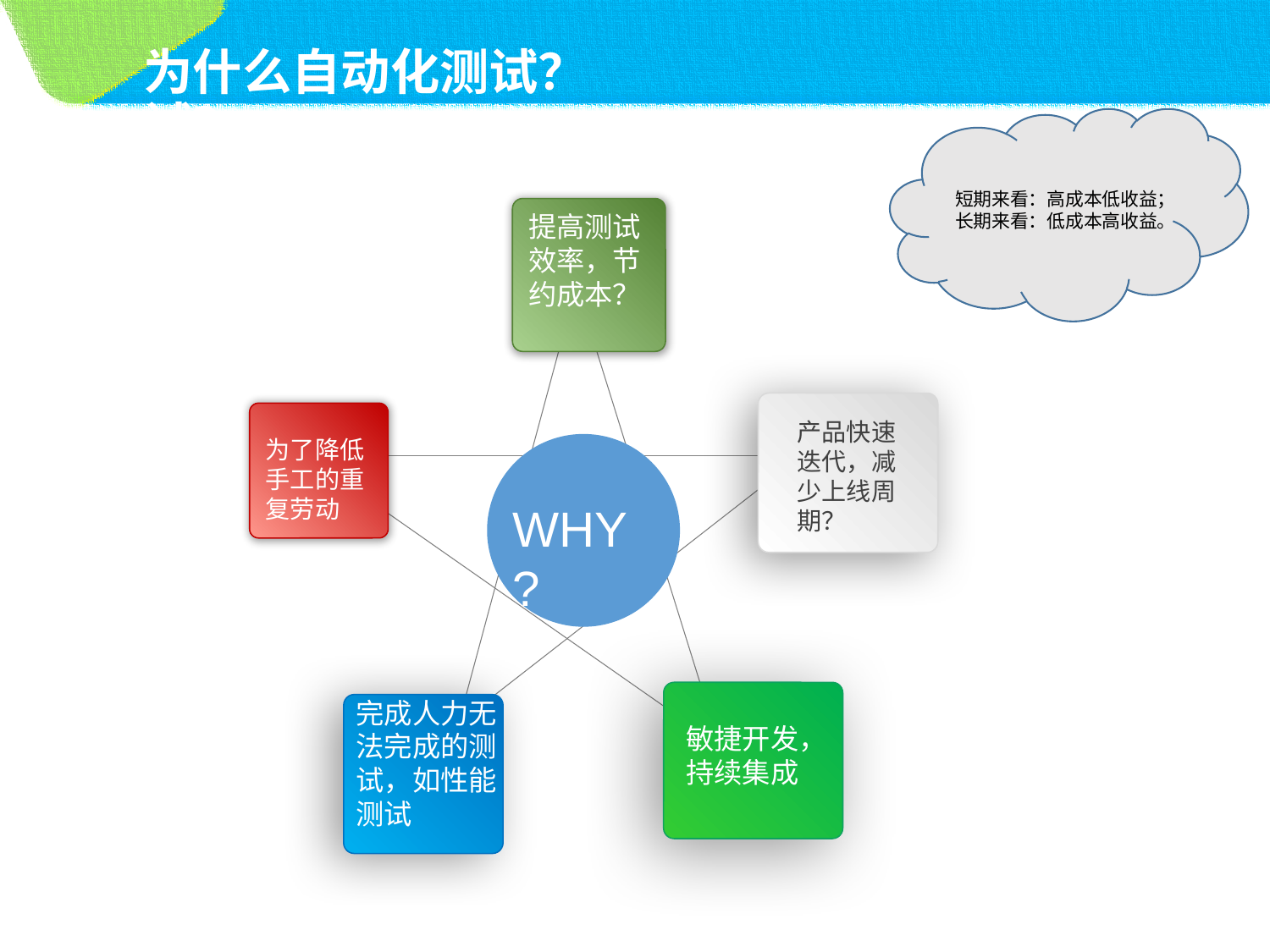

为什么自动化测试？试？

短期来看：高成本低收益；
长期来看：低成本高收益。

提高测试效率，节约成本？

产品快速迭代，减少上线周期？
为了降低手工的重复劳动

WHY?

完成人力无法完成的测试，如性能测试

敏捷开发，持续集成